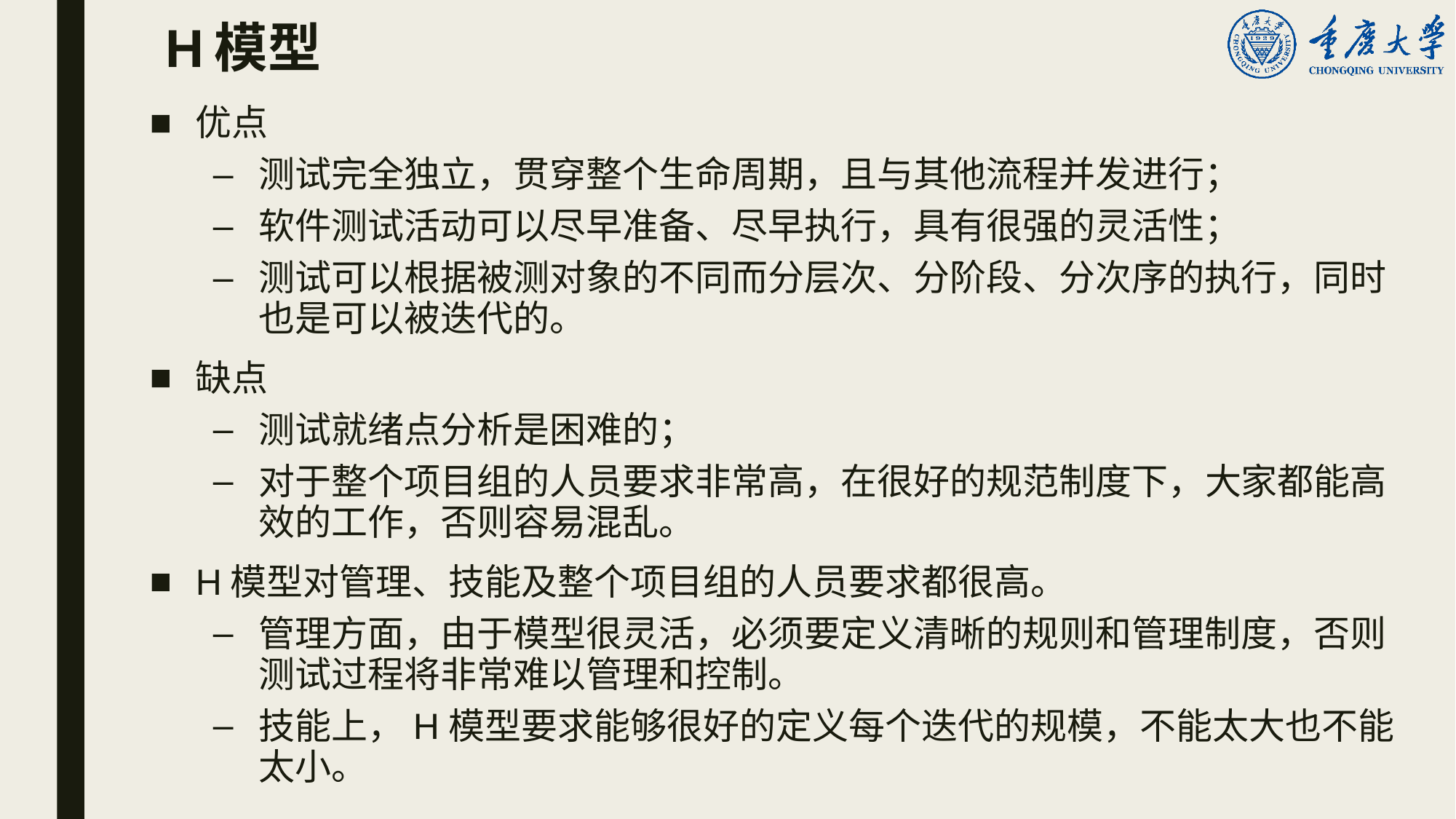

# H模型
优点
测试完全独立，贯穿整个生命周期，且与其他流程并发进行；
软件测试活动可以尽早准备、尽早执行，具有很强的灵活性；
测试可以根据被测对象的不同而分层次、分阶段、分次序的执行，同时也是可以被迭代的。
缺点
测试就绪点分析是困难的；
对于整个项目组的人员要求非常高，在很好的规范制度下，大家都能高效的工作，否则容易混乱。
H模型对管理、技能及整个项目组的人员要求都很高。
管理方面，由于模型很灵活，必须要定义清晰的规则和管理制度，否则测试过程将非常难以管理和控制。
技能上，H模型要求能够很好的定义每个迭代的规模，不能太大也不能太小。